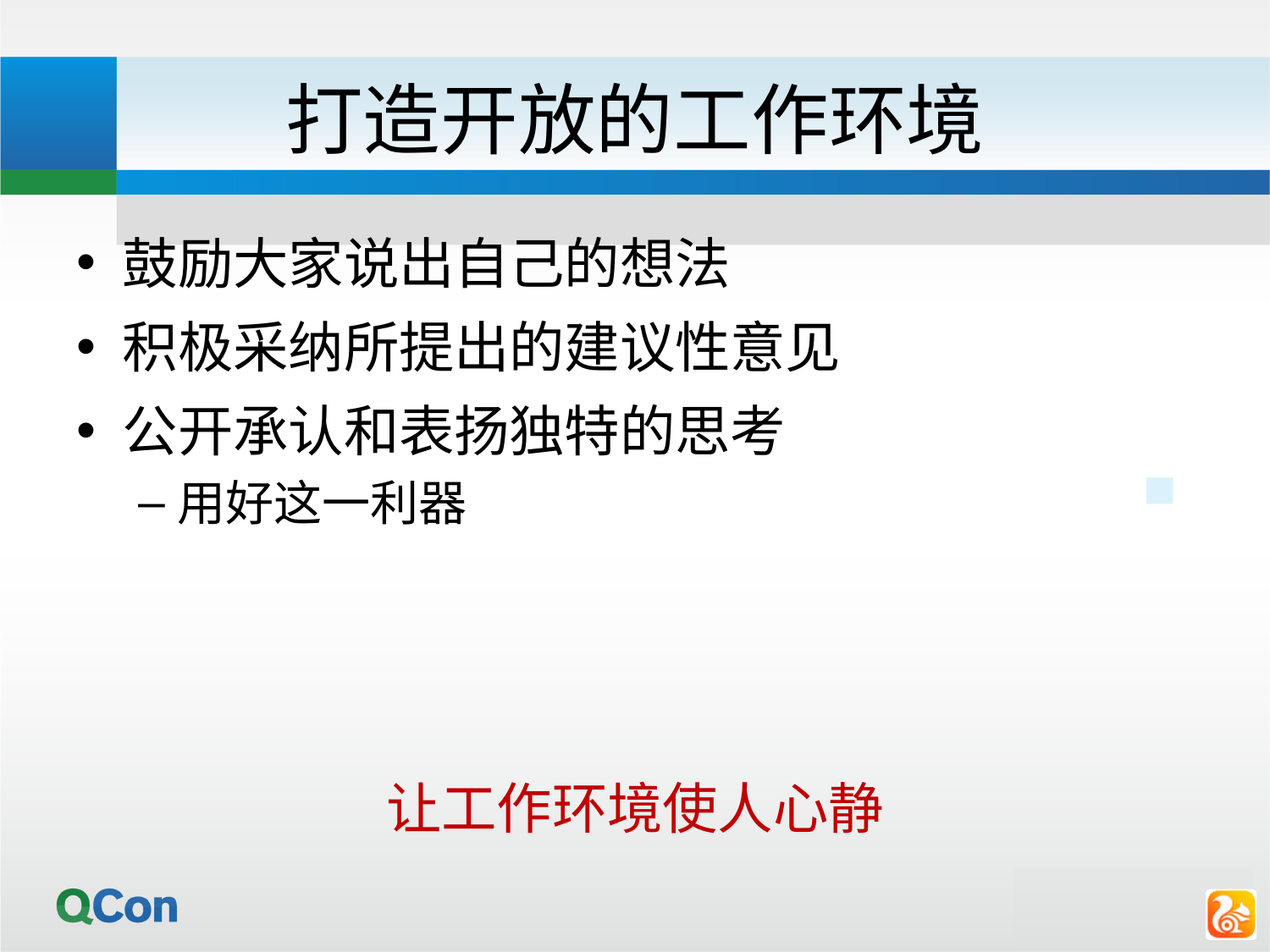

# 打造开放的工作环境
鼓励大家说出自己的想法
积极采纳所提出的建议性意见
公开承认和表扬独特的思考
用好这一利器

让工作环境使人心静